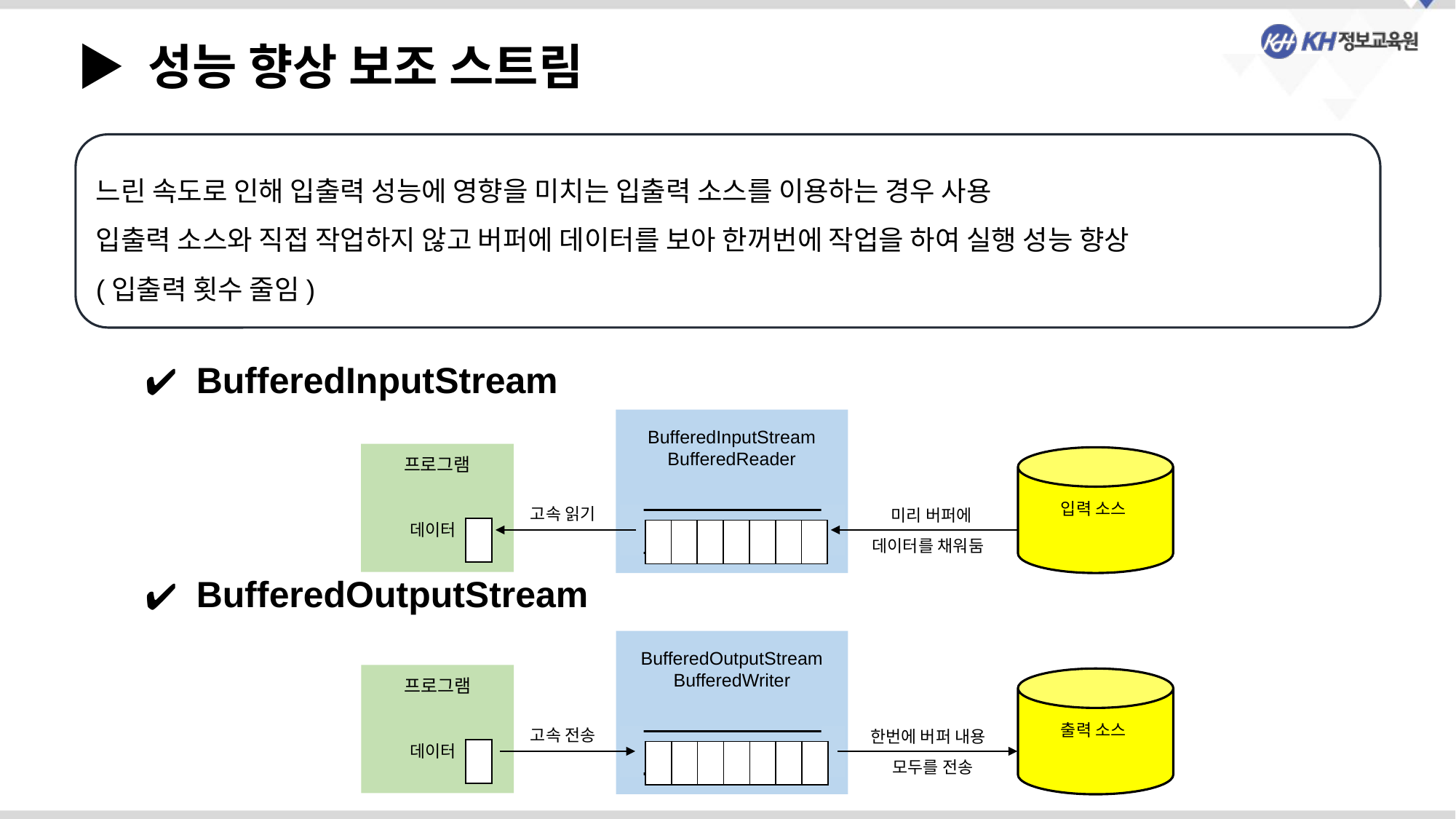

▶ 성능 향상 보조 스트림
느린 속도로 인해 입출력 성능에 영향을 미치는 입출력 소스를 이용하는 경우 사용
입출력 소스와 직접 작업하지 않고 버퍼에 데이터를 보아 한꺼번에 작업을 하여 실행 성능 향상
(입출력 횟수 줄임)
 BufferedInputStream
BufferedInputStream
BufferedReader

프로그램

입력 소스
고속 읽기
미리 버퍼에

데이터
|  |
| --- |
|  |  |  |  |  |  |  |
| --- | --- | --- | --- | --- | --- | --- |
데이터를 채워둠
 BufferedOutputStream
BufferedOutputStream
BufferedWriter

프로그램

출력 소스
고속 전송
한번에 버퍼 내용

데이터
|  |
| --- |
|  |  |  |  |  |  |  |
| --- | --- | --- | --- | --- | --- | --- |
모두를 전송